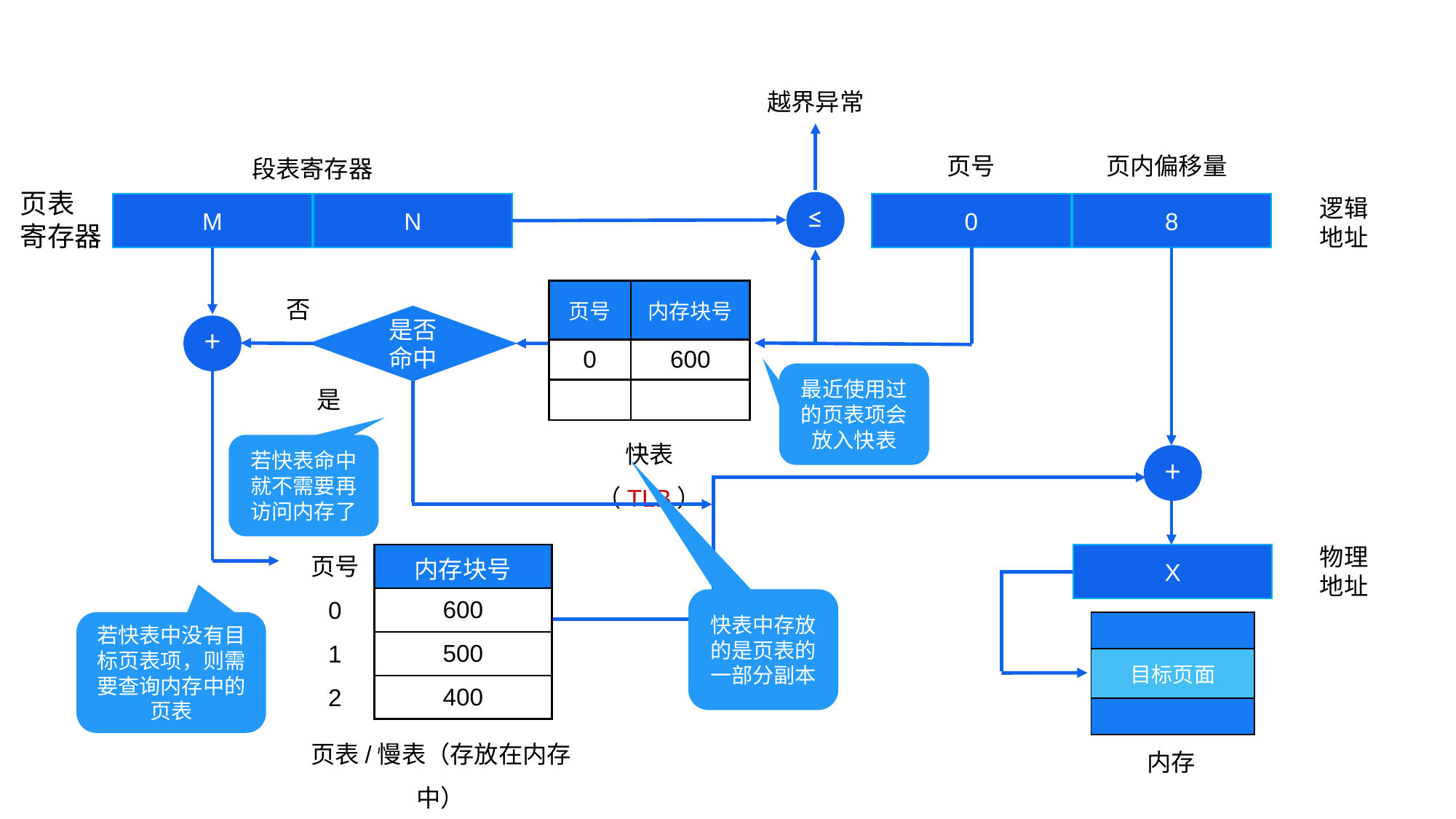

越界异常
页号
页内偏移量
段表寄存器
页表
寄存器
逻辑
地址
≤
M
N
0
8
| 页号 | 内存块号 |
| --- | --- |
| 0 | 600 |
|  |  |
否
是否
命中
+
最近使用过的页表项会放入快表
是
快表（TLB）
若快表命中就不需要再访问内存了
+
页号
0
1
2
物理
地址
| 内存块号 |
| --- |
| 600 |
| 500 |
| 400 |
X
快表中存放的是页表的一部分副本
若快表中没有目标页表项，则需要查询内存中的页表
|  |
| --- |
| 目标页面 |
|  |
页表/慢表（存放在内存中）
内存